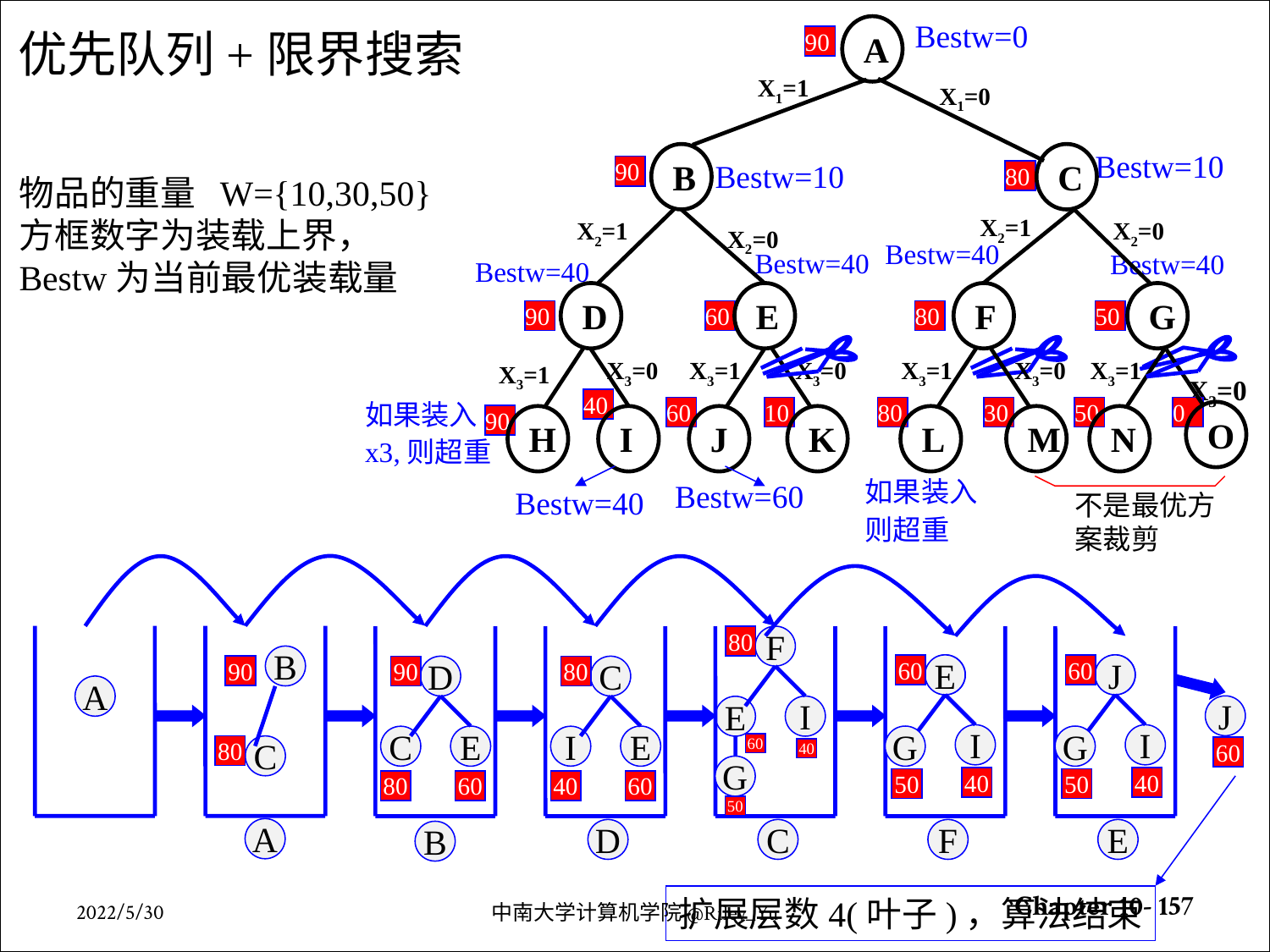

A
Bestw=0
90
X1=1
X1=0

B
C
90
Bestw=10
80
X2=1
X2=1

X2=0
X2=0
Bestw=40
Bestw=40
Bestw=40
Bestw=40
D
E
F
G
90
60
80
50

X3=0
X3=1

X3=0
X3=1

X3=0
X3=1

X3=1

40
60
10
80
30
50
0
O
90
如果装入
x3,则超重
H
I
J
K
L
M
N

Bestw=60

如果装入
则超重
Bestw=40
不是最优方案裁剪
优先队列+限界搜索
Bestw=10
物品的重量  W={10,30,50}
方框数字为装载上界，
Bestw为当前最优装载量
X3=0

A

B
90

80
C
A

90
D

E
C
80
60
B

80
C

E
I
40
60
D

80
F

I
E
60

40
G
50
C

60
E

I
G
40
50
F

60
J

I
G
40
50
E

J
60

2022/5/30
Chapter 10- 157
中南大学计算机学院@Riley_Yu
扩展层数4(叶子)，算法结束